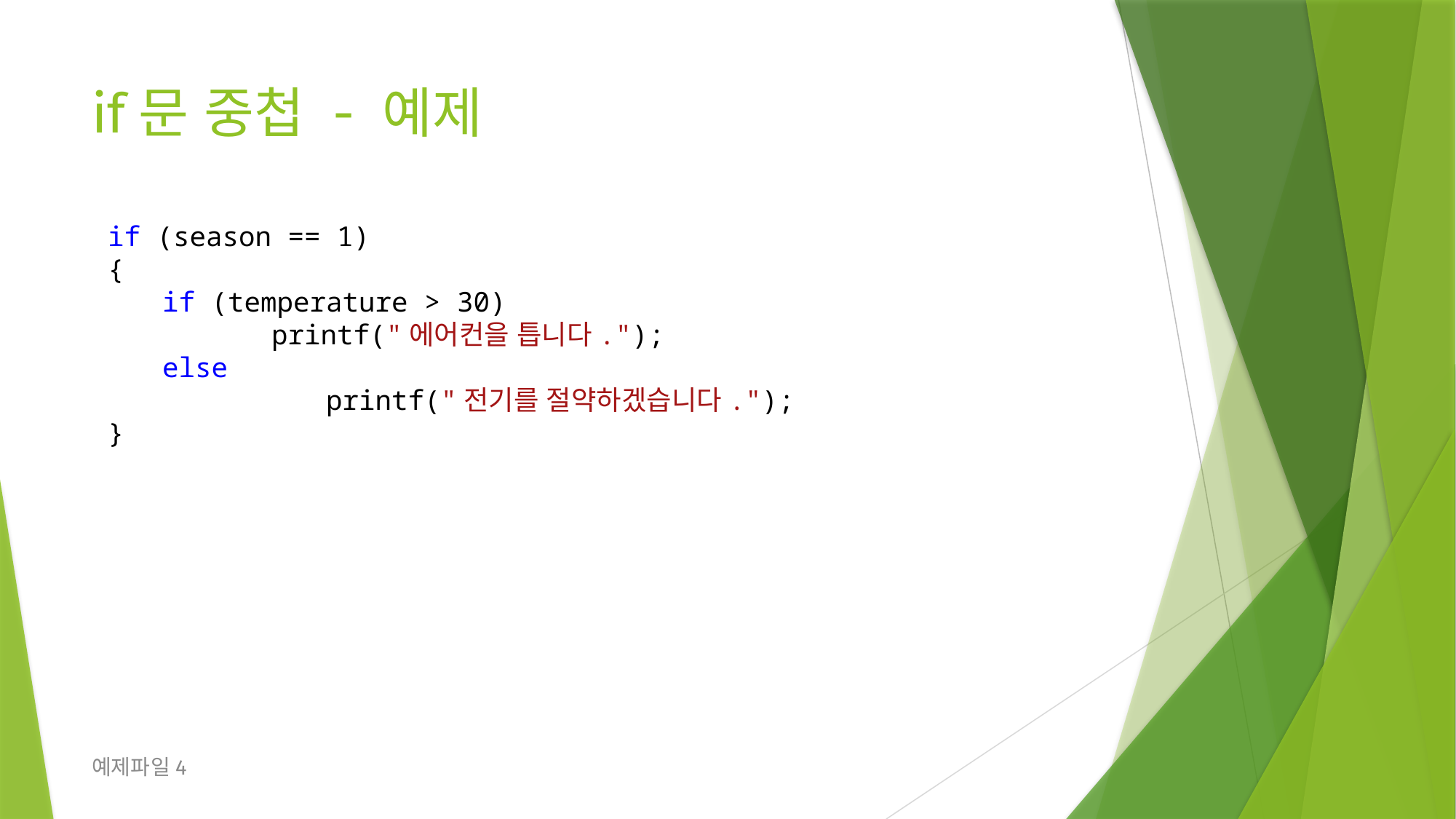

# if문 중첩 - 예제
if (season == 1)
{
if (temperature > 30)
	printf("에어컨을 틉니다.");
else
		printf("전기를 절약하겠습니다.");
}
예제파일4